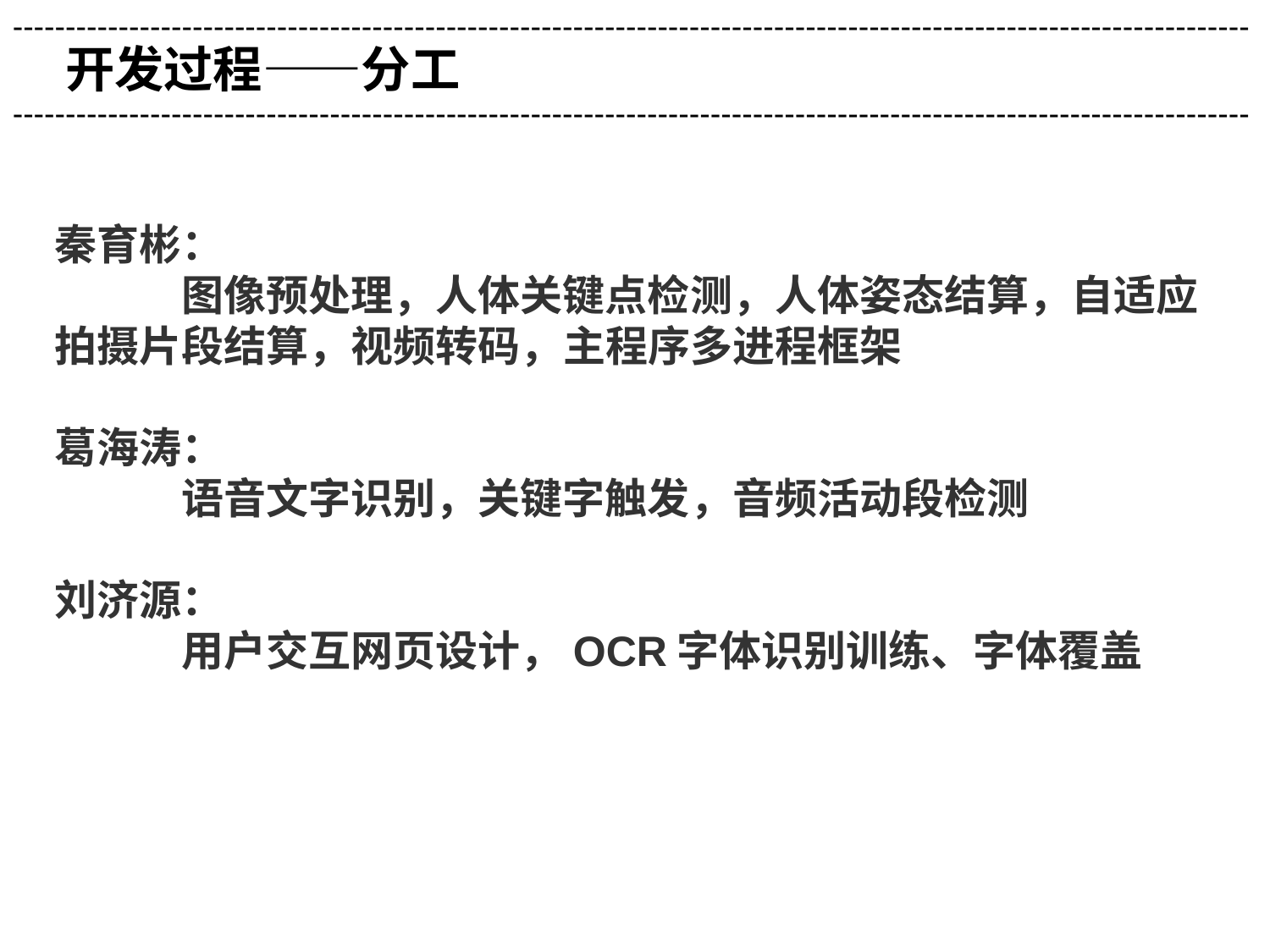

---------------------------------------------------------------------------------------------------------------------
开发过程——分工
---------------------------------------------------------------------------------------------------------------------
秦育彬：
	图像预处理，人体关键点检测，人体姿态结算，自适应拍摄片段结算，视频转码，主程序多进程框架

葛海涛：
	语音文字识别，关键字触发，音频活动段检测

刘济源：
	用户交互网页设计，OCR字体识别训练、字体覆盖